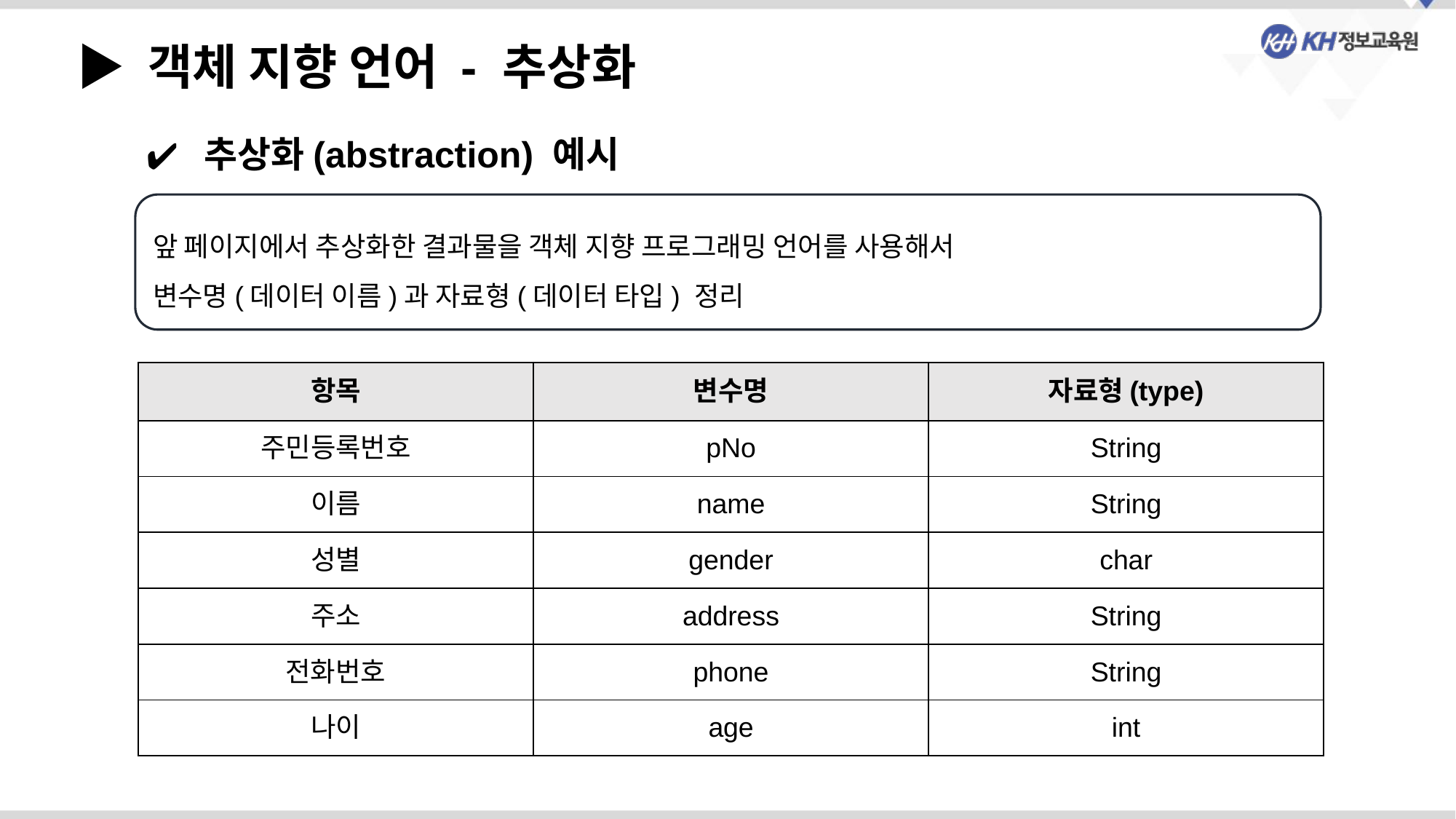

▶ 객체 지향 언어 - 추상화
 추상화(abstraction) 예시
앞 페이지에서 추상화한 결과물을 객체 지향 프로그래밍 언어를 사용해서
변수명(데이터 이름)과 자료형(데이터 타입) 정리
| 항목 | 변수명 | 자료형(type) |
| --- | --- | --- |
| 주민등록번호 | pNo | String |
| 이름 | name | String |
| 성별 | gender | char |
| 주소 | address | String |
| 전화번호 | phone | String |
| 나이 | age | int |